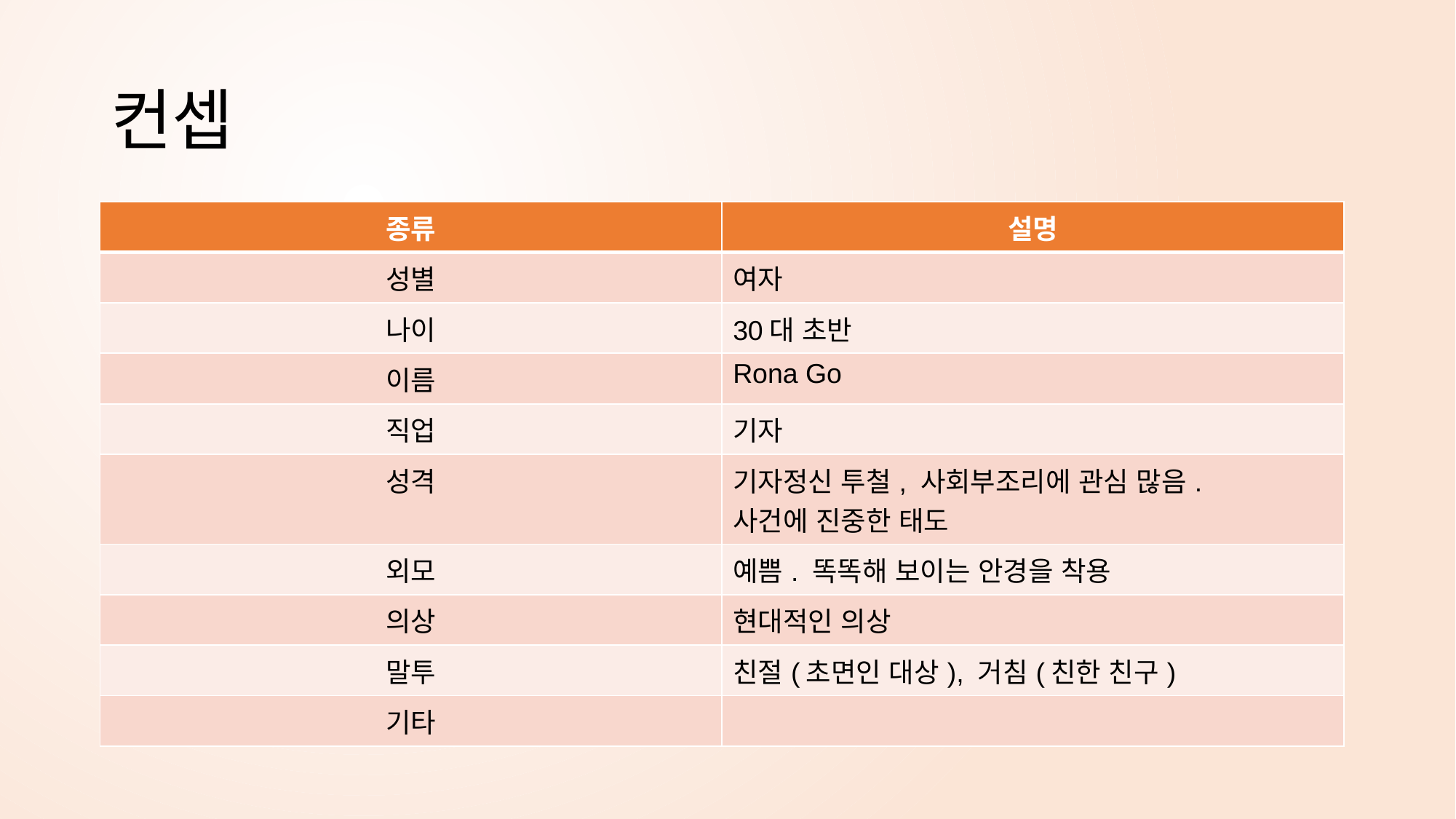

# 컨셉
| 종류 | 설명 |
| --- | --- |
| 성별 | 여자 |
| 나이 | 30대 초반 |
| 이름 | Rona Go |
| 직업 | 기자 |
| 성격 | 기자정신 투철, 사회부조리에 관심 많음. 사건에 진중한 태도 |
| 외모 | 예쁨. 똑똑해 보이는 안경을 착용 |
| 의상 | 현대적인 의상 |
| 말투 | 친절(초면인 대상), 거침(친한 친구) |
| 기타 |  |